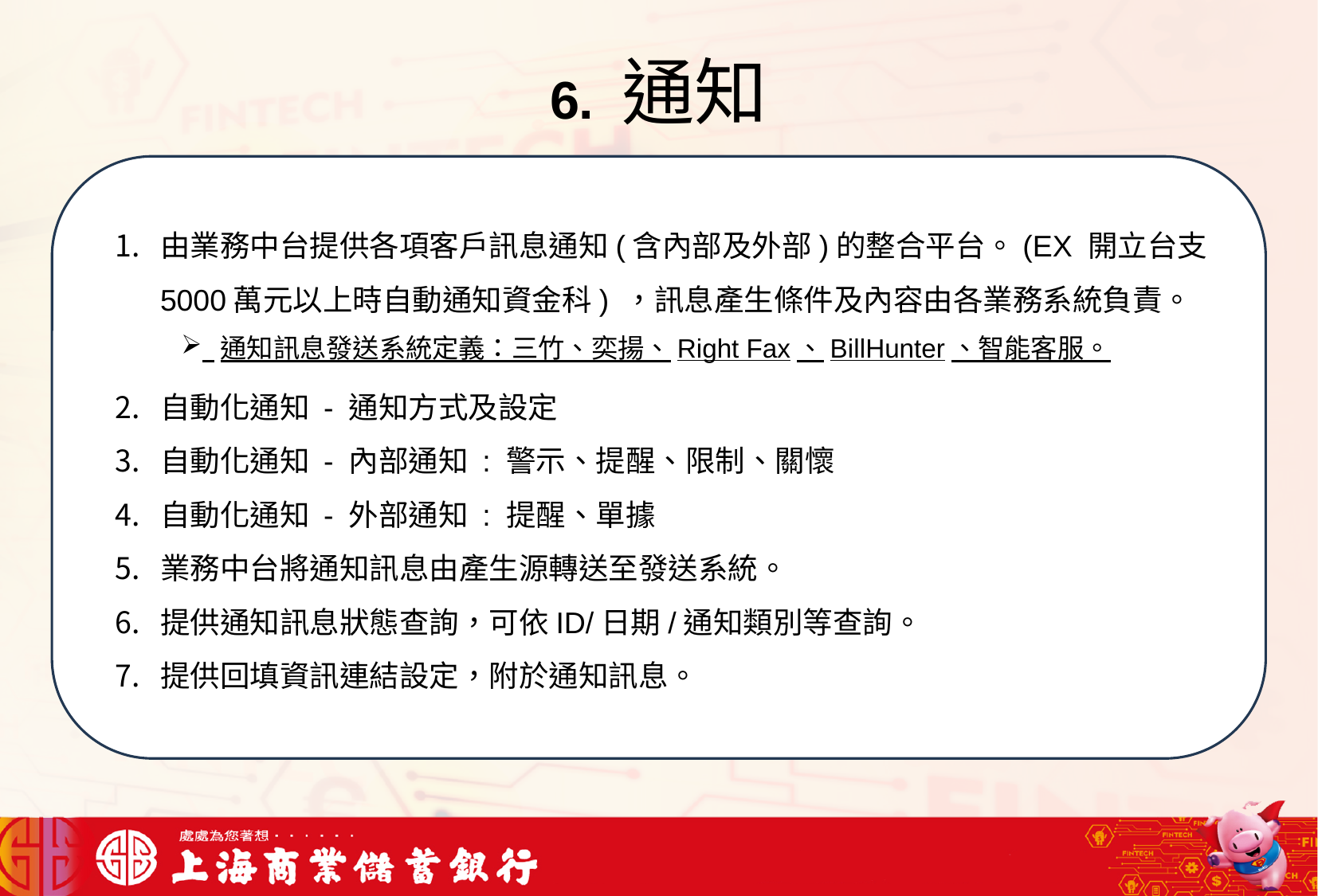

# 6. 通知
我們可以將信用卡相關資料存在一個檔案中，將這些檔案中的文字進行詞向量的轉換，把文字轉成數字向量存在向量資料庫中，透過檢索器在向量資料庫搜尋與用戶問題最接近的資訊，透過生成器，生成最合適的答案回覆用戶
由業務中台提供各項客戶訊息通知(含內部及外部)的整合平台。(EX 開立台支5000萬元以上時自動通知資金科) ，訊息產生條件及內容由各業務系統負責。

自動化通知 - 通知方式及設定
自動化通知 - 內部通知 : 警示、提醒、限制、關懷
自動化通知 - 外部通知 : 提醒、單據
業務中台將通知訊息由產生源轉送至發送系統。
提供通知訊息狀態查詢，可依ID/日期/通知類別等查詢。
提供回填資訊連結設定，附於通知訊息。

  通知訊息發送系統定義：三竹、奕揚、Right Fax、BillHunter、智能客服。